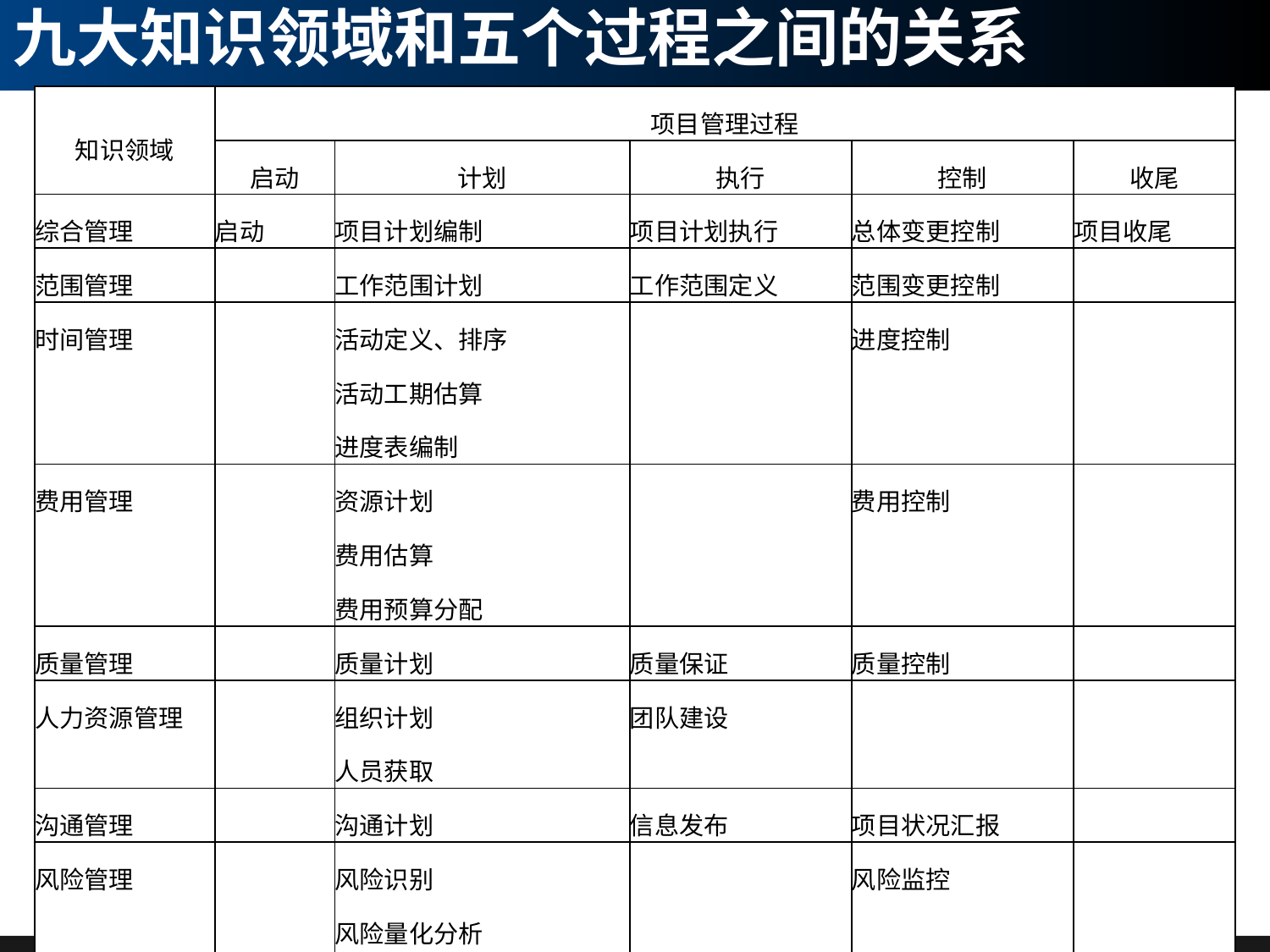

# 九大知识领域和五个过程之间的关系
| 知识领域 | 项目管理过程 |  |  |  |  |
| --- | --- | --- | --- | --- | --- |
|  | 启动 | 计划 | 执行 | 控制 | 收尾 |
| 综合管理 | 启动 | 项目计划编制 | 项目计划执行 | 总体变更控制 | 项目收尾 |
| 范围管理 |  | 工作范围计划 | 工作范围定义 | 范围变更控制 |  |
| 时间管理 |  | 活动定义、排序 活动工期估算 进度表编制 |  | 进度控制 |  |
| 费用管理 |  | 资源计划 费用估算 费用预算分配 |  | 费用控制 |  |
| 质量管理 |  | 质量计划 | 质量保证 | 质量控制 |  |
| 人力资源管理 |  | 组织计划 人员获取 | 团队建设 |  |  |
| 沟通管理 |  | 沟通计划 | 信息发布 | 项目状况汇报 |  |
| 风险管理 |  | 风险识别 风险量化分析 风险应对计划 |  | 风险监控 |  |
| 采购管理 |  | 采购计划 询价计划 | 供应商选择 合同管理 |  | 合同收尾 |